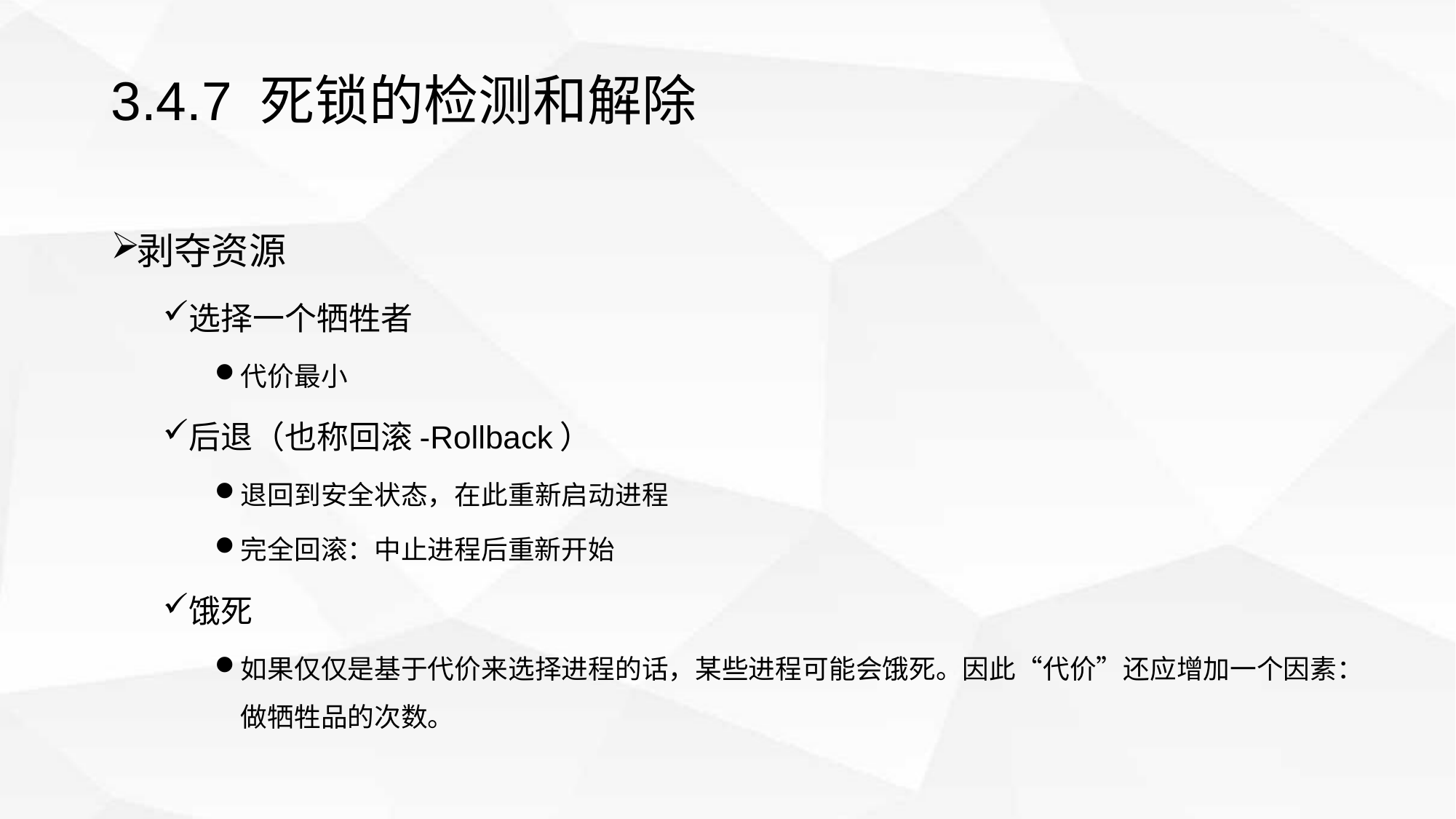

# 3.4.7 死锁的检测和解除
剥夺资源
选择一个牺牲者
代价最小
后退（也称回滚-Rollback）
退回到安全状态，在此重新启动进程
完全回滚：中止进程后重新开始
饿死
如果仅仅是基于代价来选择进程的话，某些进程可能会饿死。因此“代价”还应增加一个因素：做牺牲品的次数。